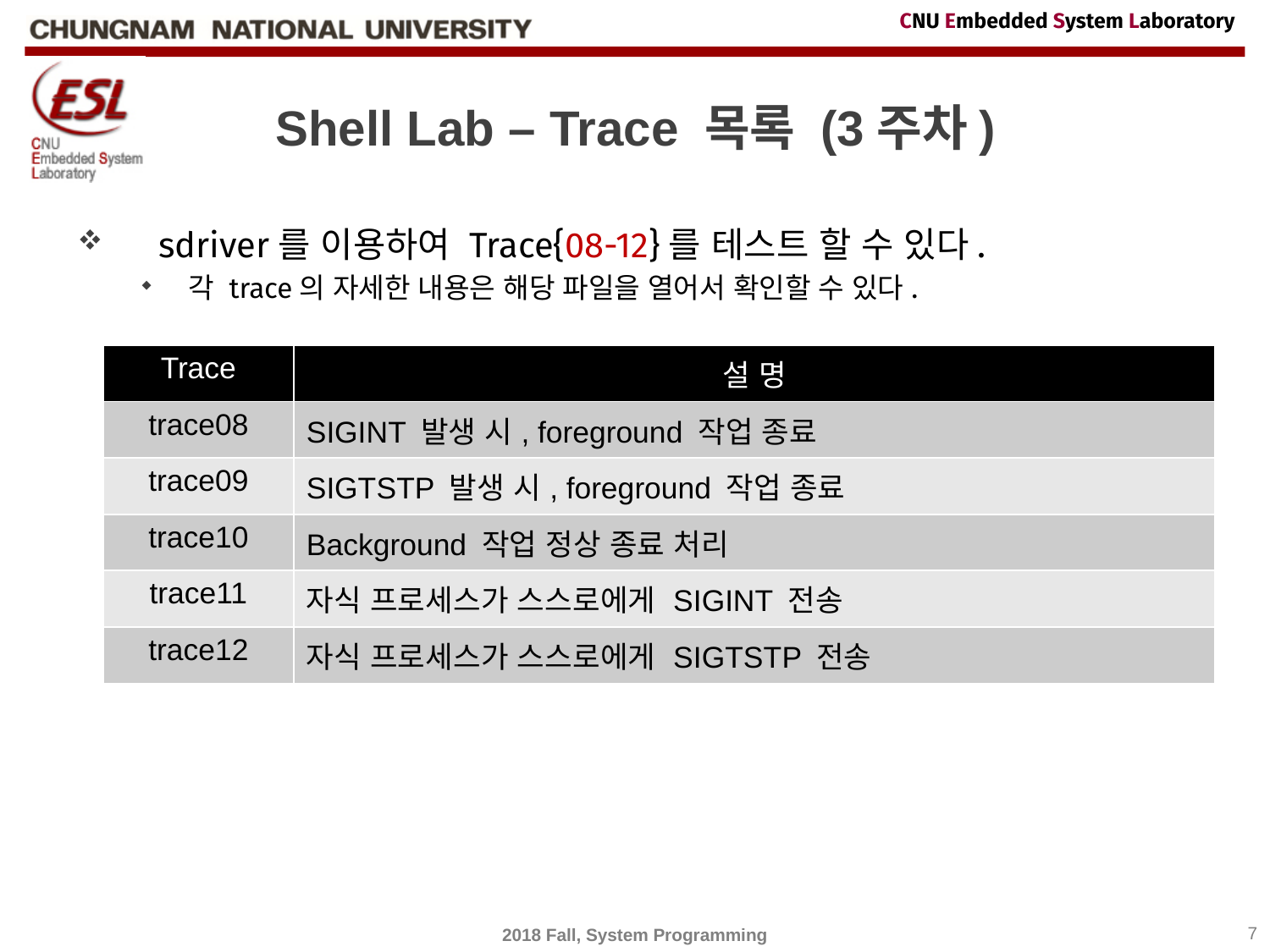

# Shell Lab – Trace 목록 (3주차)
 sdriver를 이용하여 Trace{08-12}를 테스트 할 수 있다.
각 trace의 자세한 내용은 해당 파일을 열어서 확인할 수 있다.

| Trace | 설 명 |
| --- | --- |
| trace08 | SIGINT 발생 시, foreground 작업 종료 |
| trace09 | SIGTSTP 발생 시, foreground 작업 종료 |
| trace10 | Background 작업 정상 종료 처리 |
| trace11 | 자식 프로세스가 스스로에게 SIGINT 전송 |
| trace12 | 자식 프로세스가 스스로에게 SIGTSTP 전송 |
2018 Fall, System Programming
7